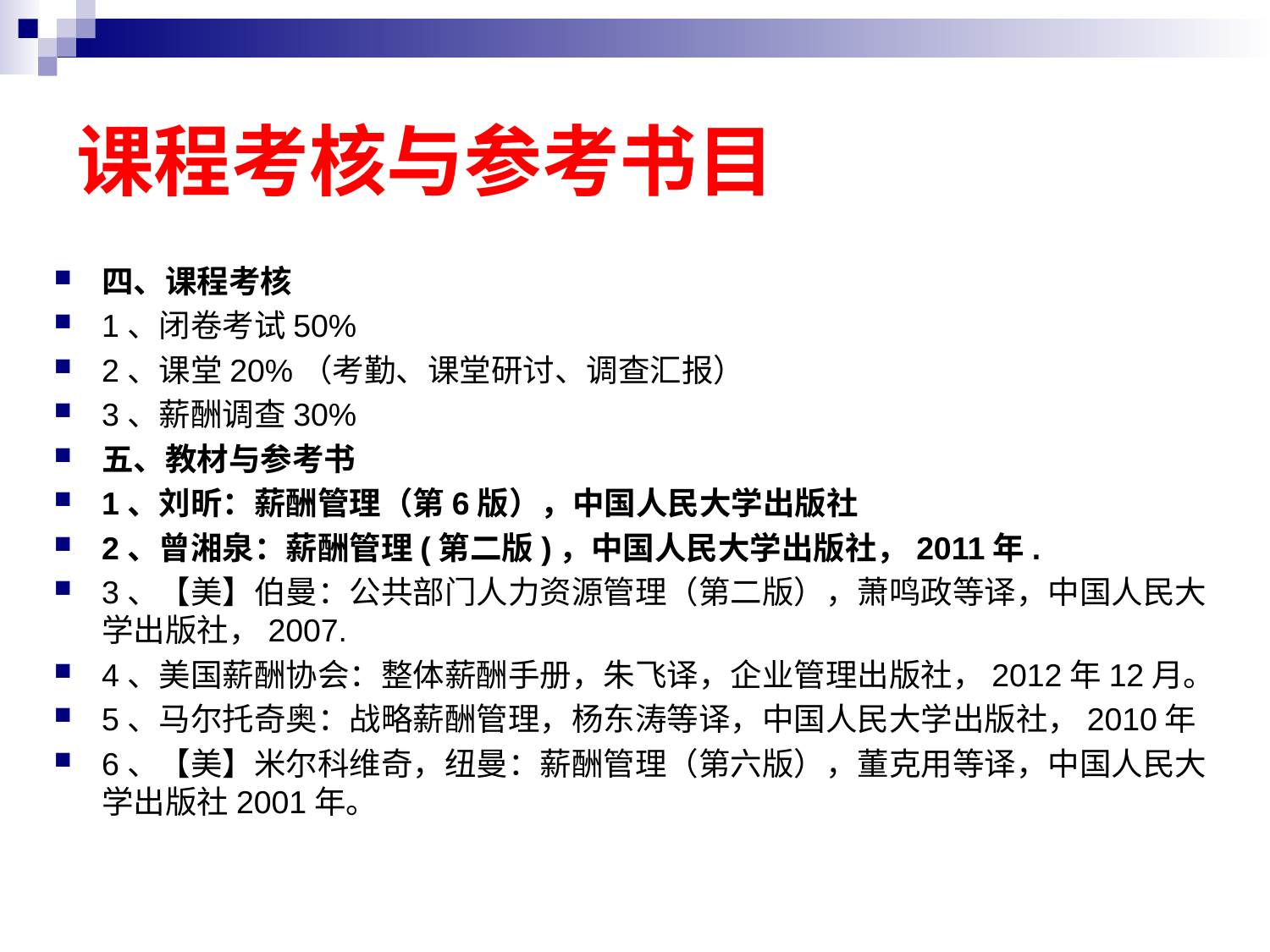

# 课程考核与参考书目
四、课程考核
1、闭卷考试50%
2、课堂20%（考勤、课堂研讨、调查汇报）
3、薪酬调查30%
五、教材与参考书
1、刘昕：薪酬管理（第6版），中国人民大学出版社
2、曾湘泉：薪酬管理(第二版)，中国人民大学出版社，2011年.
3、【美】伯曼：公共部门人力资源管理（第二版），萧鸣政等译，中国人民大学出版社，2007.
4、美国薪酬协会：整体薪酬手册，朱飞译，企业管理出版社，2012年12月。
5、马尔托奇奥：战略薪酬管理，杨东涛等译，中国人民大学出版社，2010年
6、【美】米尔科维奇，纽曼：薪酬管理（第六版），董克用等译，中国人民大学出版社2001年。

3